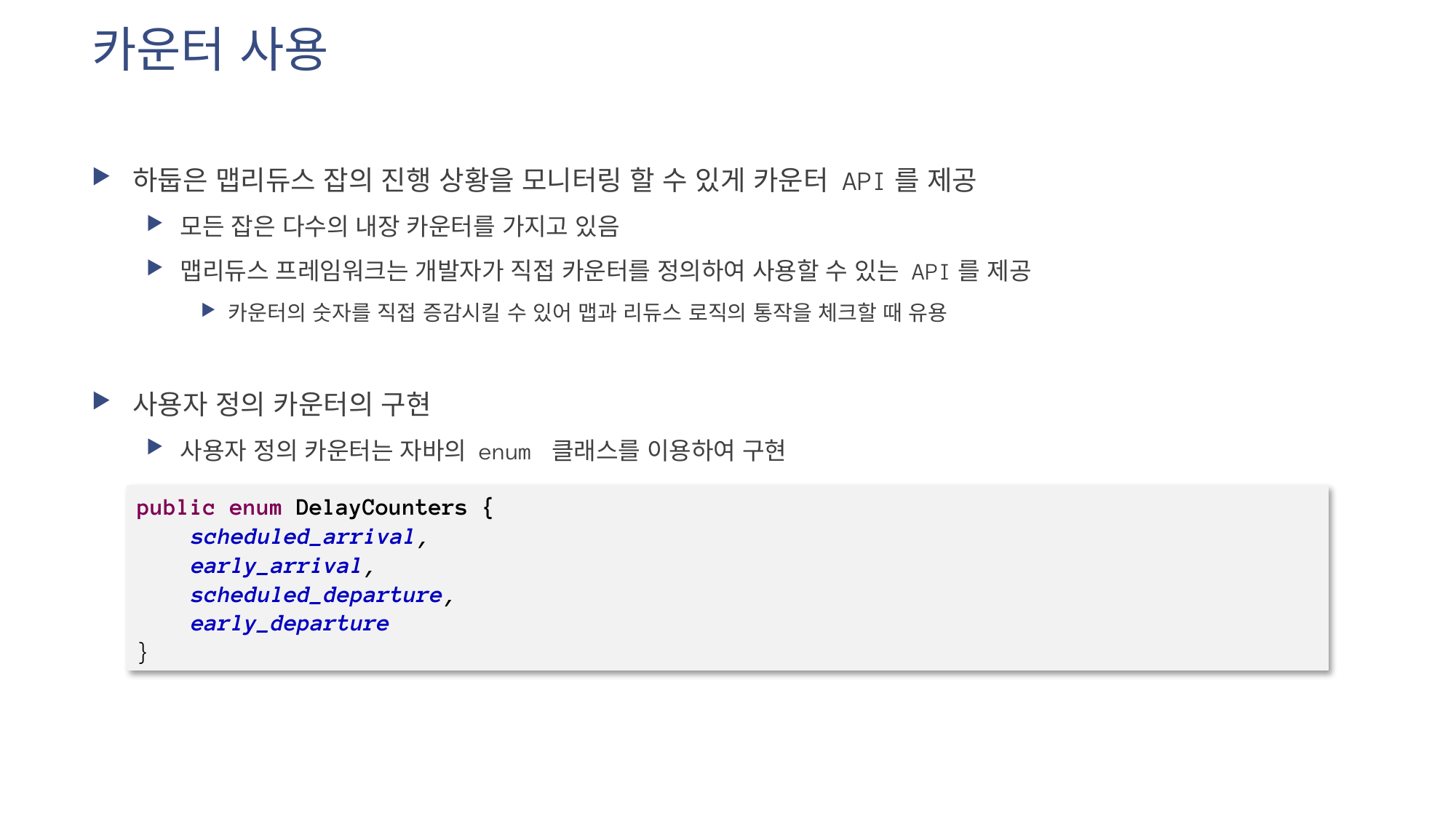

# 카운터 사용
하둡은 맵리듀스 잡의 진행 상황을 모니터링 할 수 있게 카운터 API를 제공
모든 잡은 다수의 내장 카운터를 가지고 있음
맵리듀스 프레임워크는 개발자가 직접 카운터를 정의하여 사용할 수 있는 API를 제공
카운터의 숫자를 직접 증감시킬 수 있어 맵과 리듀스 로직의 통작을 체크할 때 유용

사용자 정의 카운터의 구현
사용자 정의 카운터는 자바의 enum 클래스를 이용하여 구현

public enum DelayCounters {
scheduled_arrival,
early_arrival,
scheduled_departure,
early_departure
}